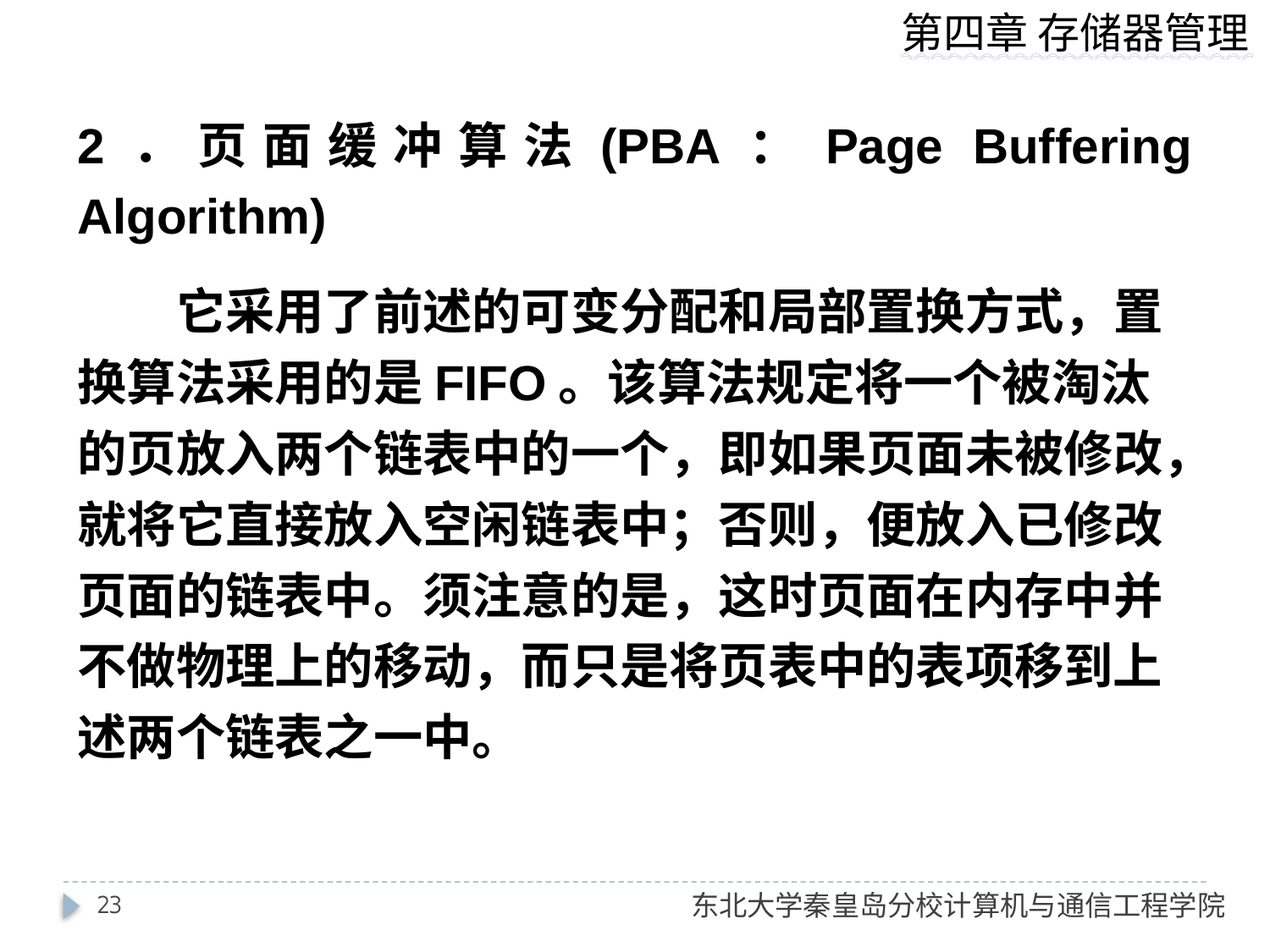

2．页面缓冲算法(PBA：Page Buffering Algorithm)
　　它采用了前述的可变分配和局部置换方式，置换算法采用的是FIFO。该算法规定将一个被淘汰的页放入两个链表中的一个，即如果页面未被修改，就将它直接放入空闲链表中；否则，便放入已修改页面的链表中。须注意的是，这时页面在内存中并不做物理上的移动，而只是将页表中的表项移到上述两个链表之一中。

23